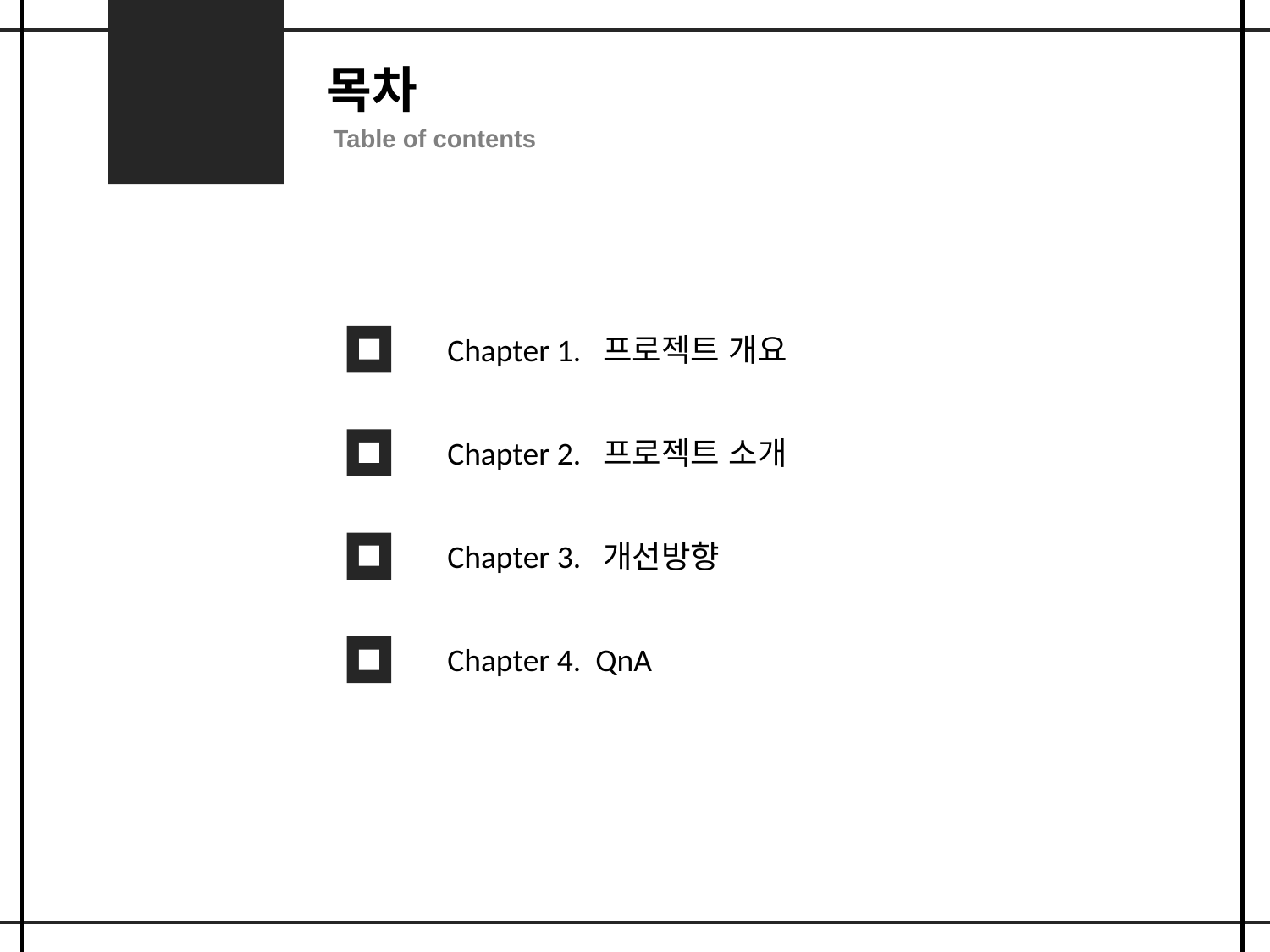

목차
Table of contents
Chapter 1.  프로젝트 개요

Chapter 2.  프로젝트 소개

Chapter 3.  개선방향

Chapter 4.  QnA